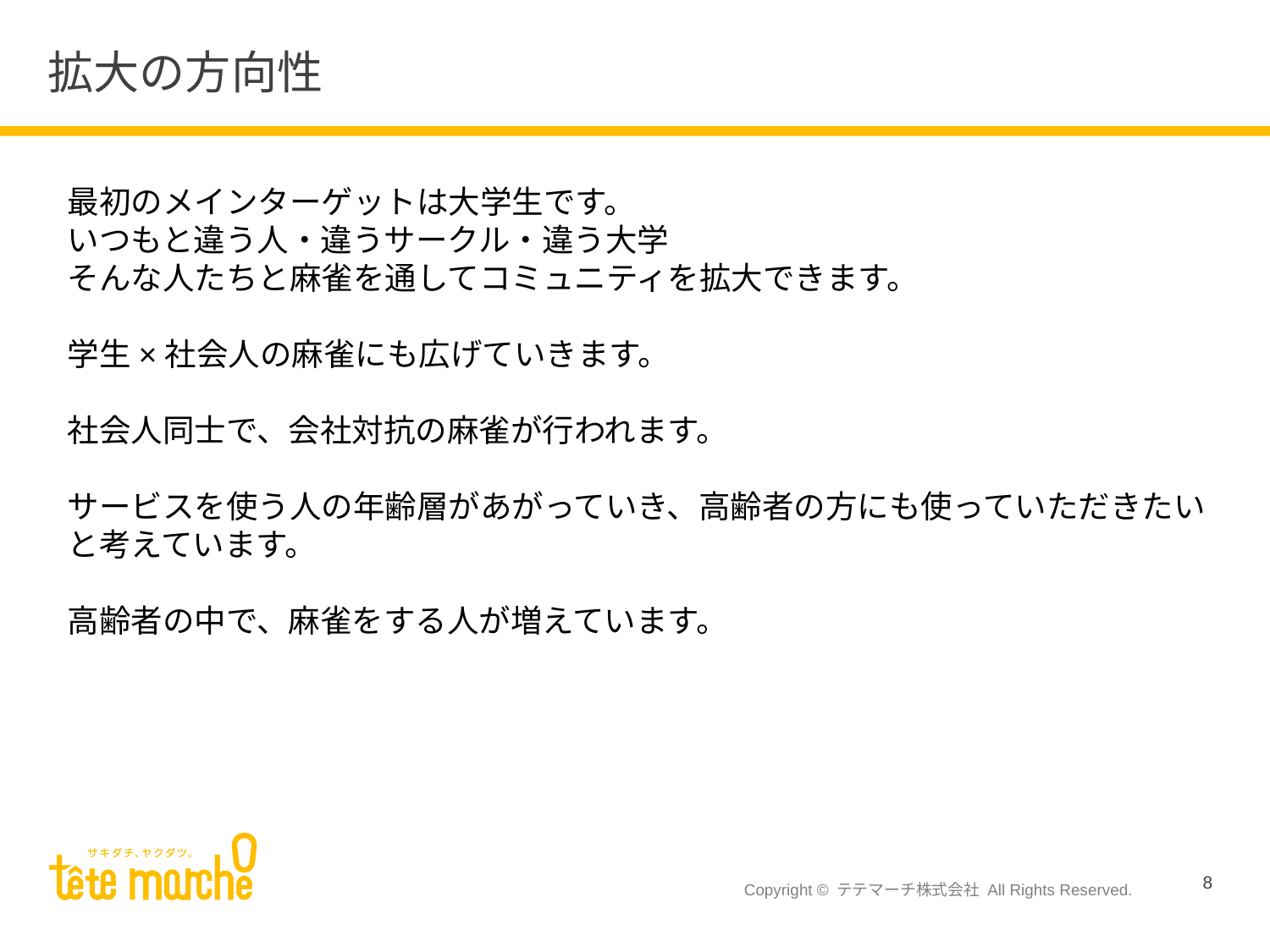

# 拡大の方向性
最初のメインターゲットは大学生です。
いつもと違う人・違うサークル・違う大学
そんな人たちと麻雀を通してコミュニティを拡大できます。

学生×社会人の麻雀にも広げていきます。

社会人同士で、会社対抗の麻雀が行われます。

サービスを使う人の年齢層があがっていき、高齢者の方にも使っていただきたいと考えています。

高齢者の中で、麻雀をする人が増えています。
8